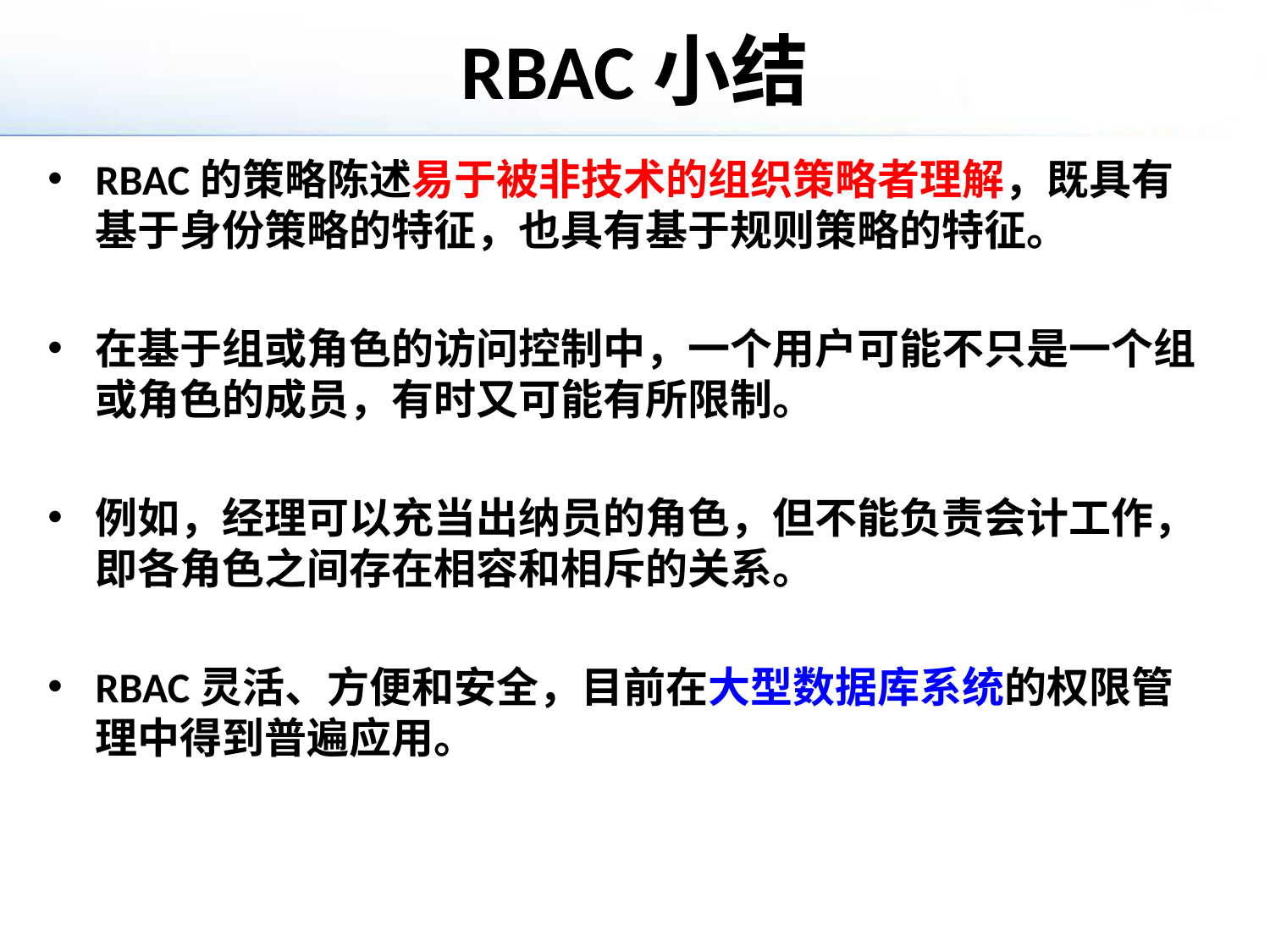

# RBAC小结
RBAC的策略陈述易于被非技术的组织策略者理解，既具有基于身份策略的特征，也具有基于规则策略的特征。

在基于组或角色的访问控制中，一个用户可能不只是一个组或角色的成员，有时又可能有所限制。

例如，经理可以充当出纳员的角色，但不能负责会计工作，即各角色之间存在相容和相斥的关系。

RBAC灵活、方便和安全，目前在大型数据库系统的权限管理中得到普遍应用。